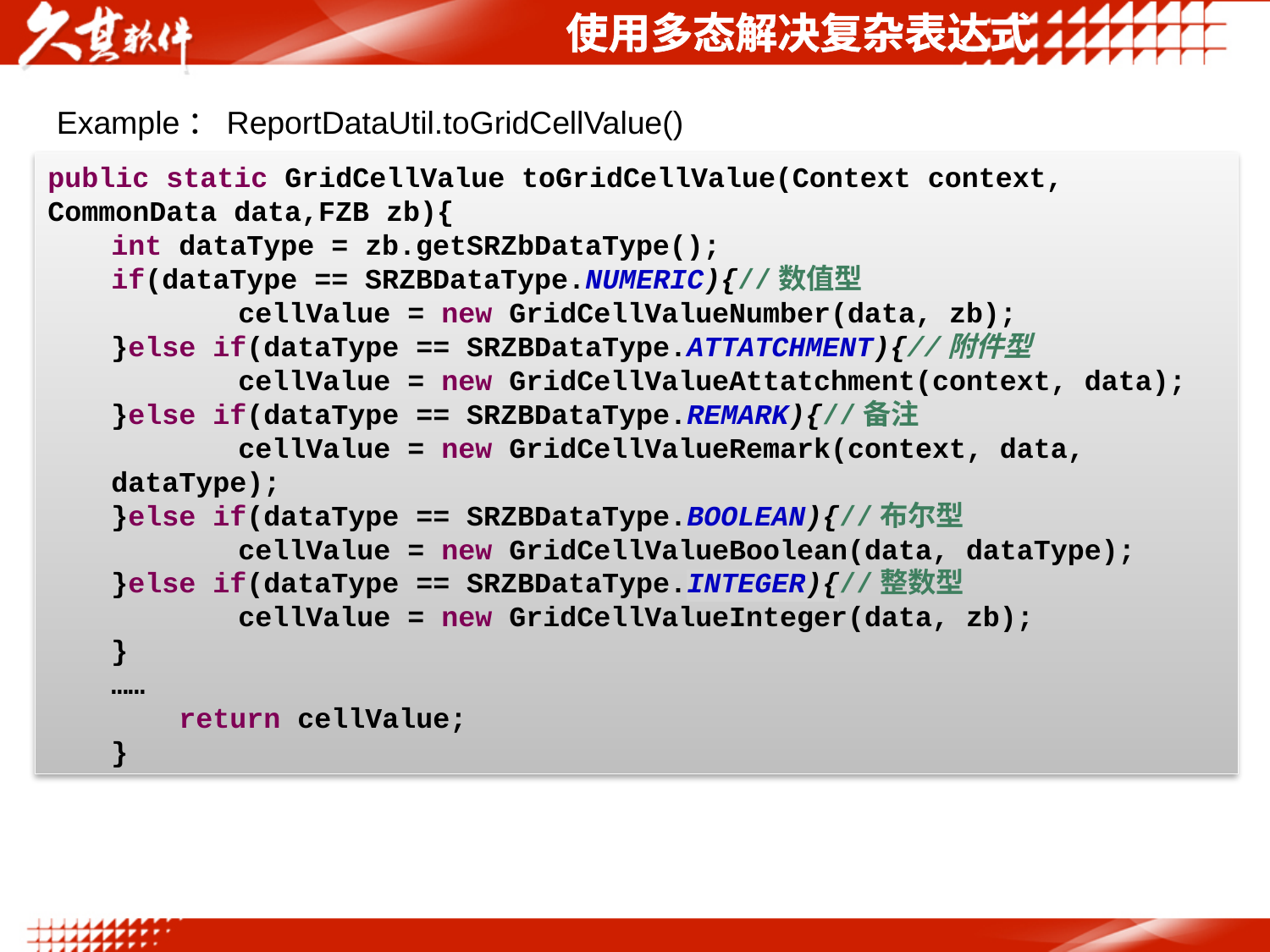

使用多态解决复杂表达式
Example：ReportDataUtil.toGridCellValue()
使用多态解决复杂表达式
public static GridCellValue toGridCellValue(Context context, CommonData data,FZB zb){
int dataType = zb.getSRZbDataType();
if(dataType == SRZBDataType.NUMERIC){//数值型
	cellValue = new GridCellValueNumber(data, zb);
}else if(dataType == SRZBDataType.ATTATCHMENT){//附件型
	cellValue = new GridCellValueAttatchment(context, data);
}else if(dataType == SRZBDataType.REMARK){//备注
	cellValue = new GridCellValueRemark(context, data, dataType);
}else if(dataType == SRZBDataType.BOOLEAN){//布尔型
	cellValue = new GridCellValueBoolean(data, dataType);
}else if(dataType == SRZBDataType.INTEGER){//整数型
	cellValue = new GridCellValueInteger(data, zb);
}
……
    return cellValue;
}